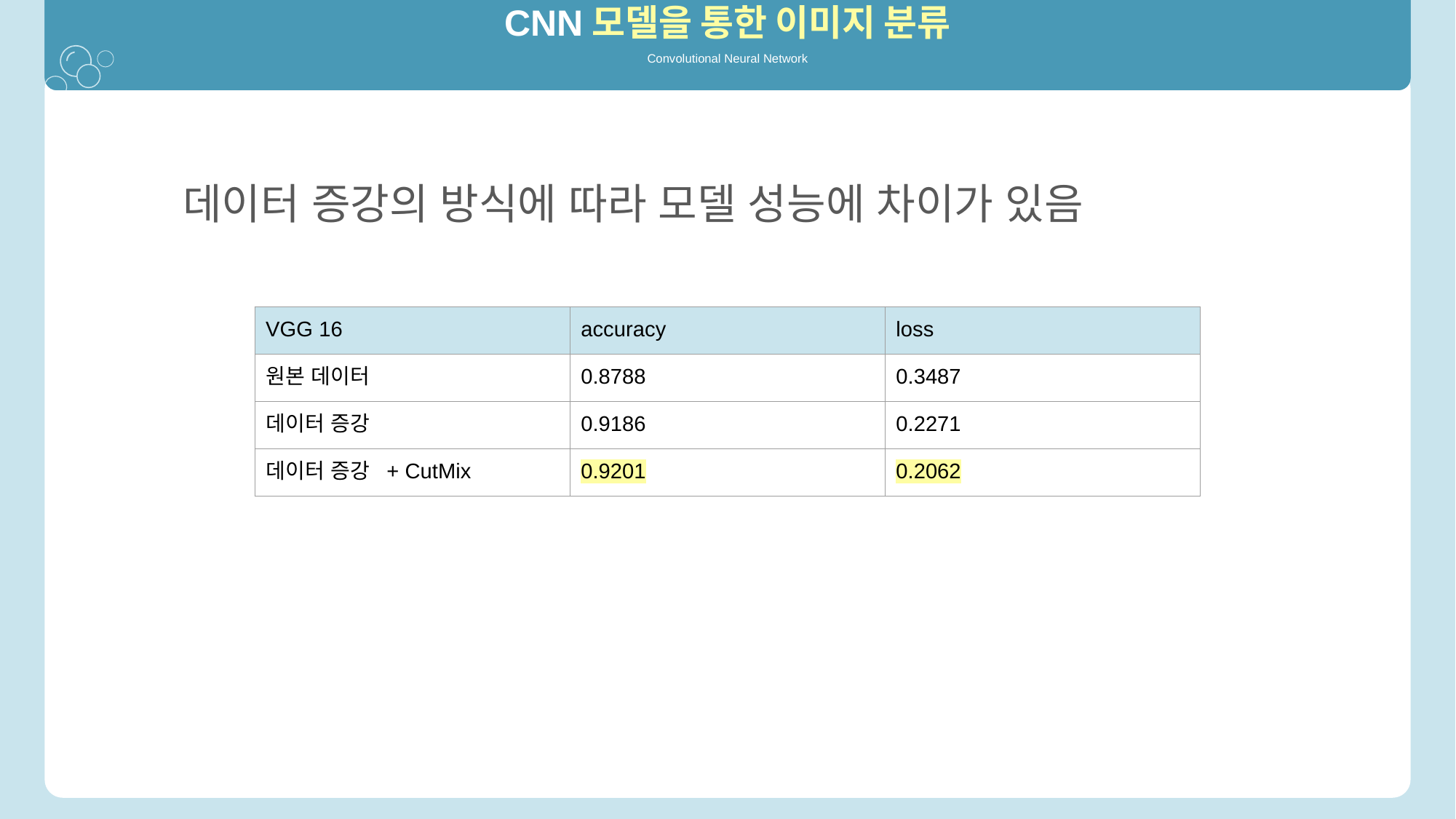

CNN모델을 통한 이미지 분류
Convolutional Neural Network

데이터 증강의 방식에 따라 모델 성능에 차이가 있음
| VGG 16 | accuracy | loss |
| --- | --- | --- |
| 원본 데이터 | 0.8788 | 0.3487 |
| 데이터 증강 | 0.9186 | 0.2271 |
| 데이터 증강 + CutMix | 0.9201 | 0.2062 |